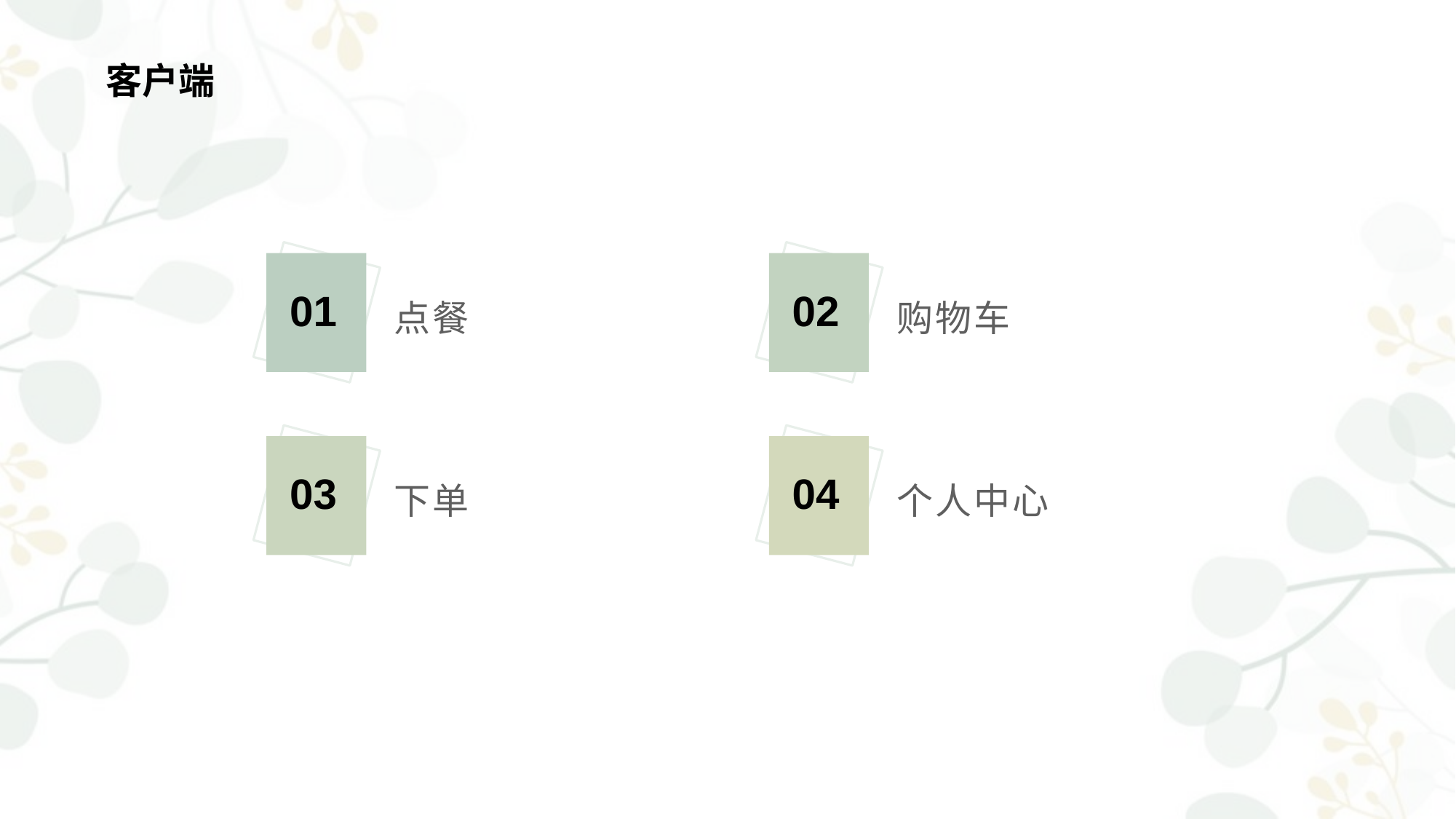

# 客户端
点餐
购物车

01
02
下单
个人中心

03
04